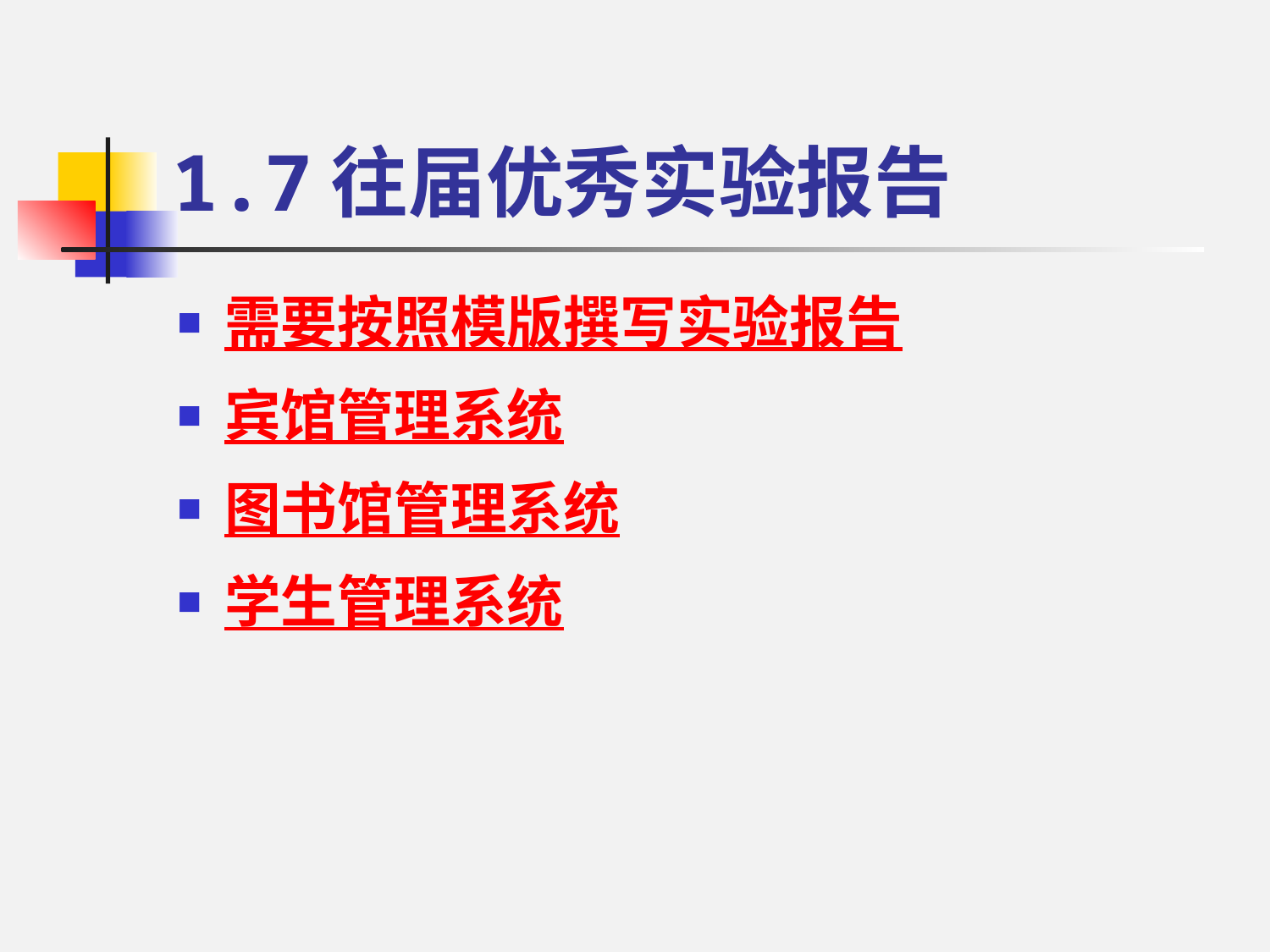

# 1.7往届优秀实验报告
需要按照模版撰写实验报告
宾馆管理系统
图书馆管理系统
学生管理系统
33